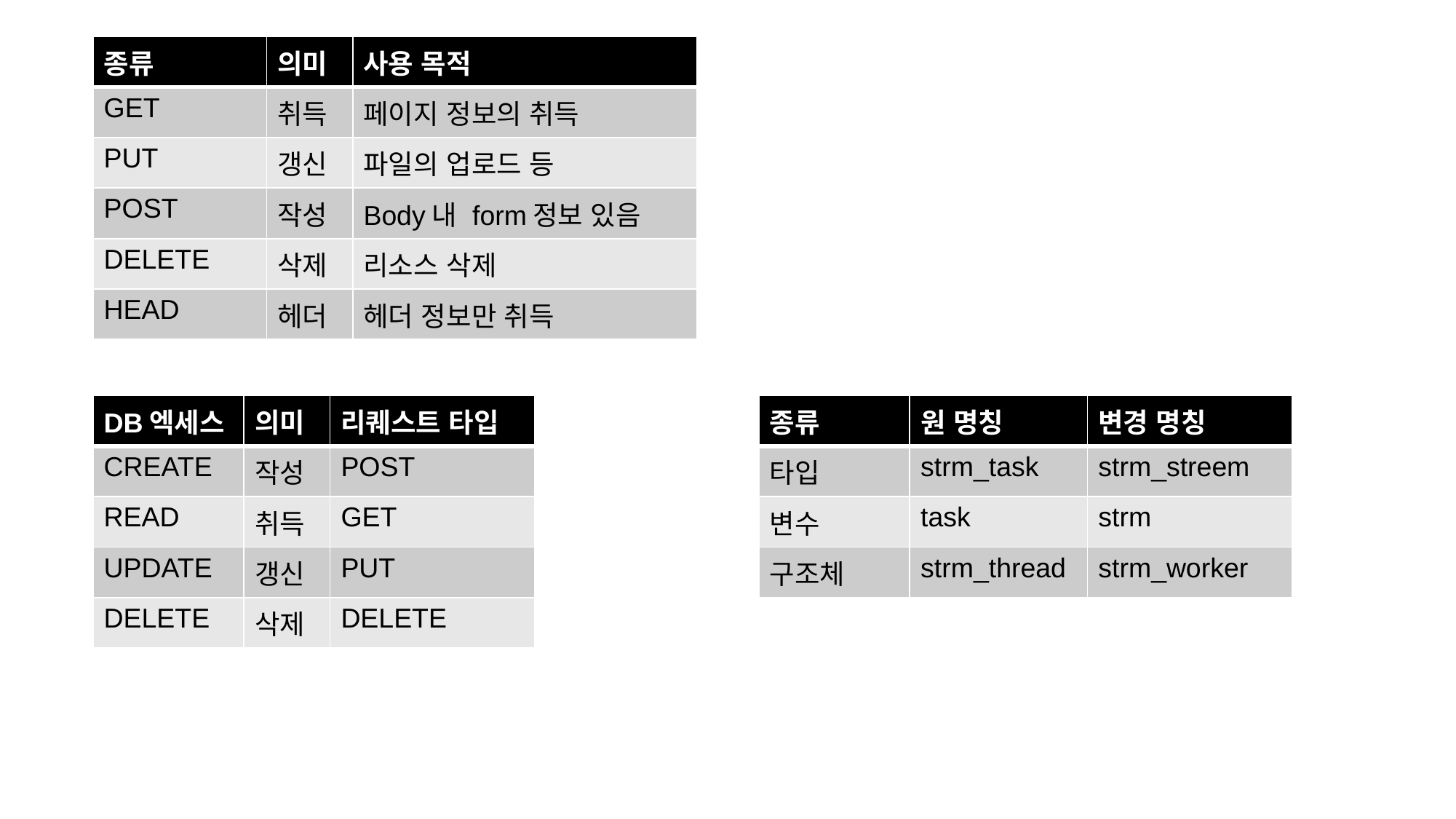

| 종류 | 의미 | 사용 목적 |
| --- | --- | --- |
| GET | 취득 | 페이지 정보의 취득 |
| PUT | 갱신 | 파일의 업로드 등 |
| POST | 작성 | Body내 form정보 있음 |
| DELETE | 삭제 | 리소스 삭제 |
| HEAD | 헤더 | 헤더 정보만 취득 |
| DB엑세스 | 의미 | 리퀘스트 타입 |
| --- | --- | --- |
| CREATE | 작성 | POST |
| READ | 취득 | GET |
| UPDATE | 갱신 | PUT |
| DELETE | 삭제 | DELETE |
| 종류 | 원 명칭 | 변경 명칭 |
| --- | --- | --- |
| 타입 | strm\_task | strm\_streem |
| 변수 | task | strm |
| 구조체 | strm\_thread | strm\_worker |